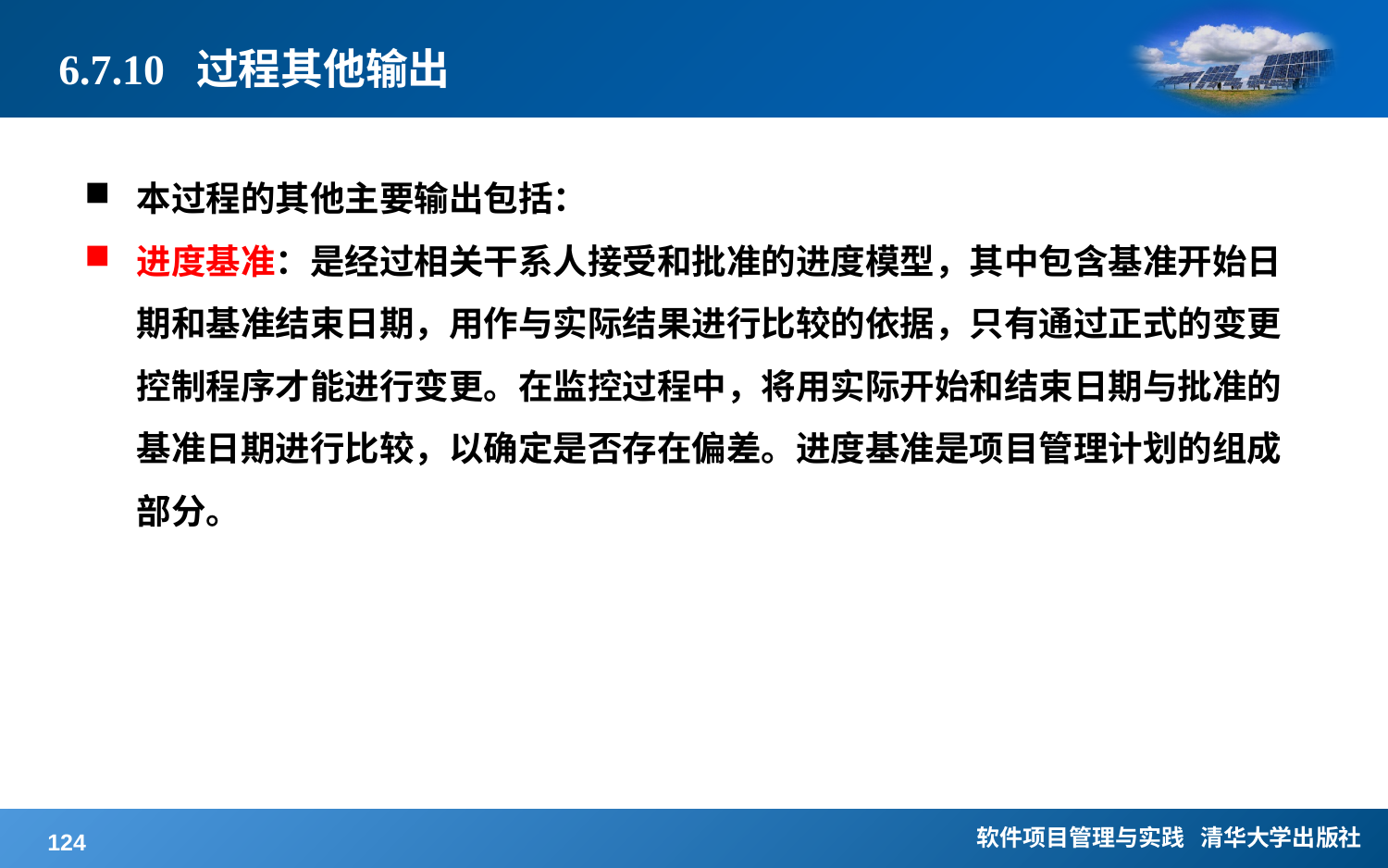

# 6.7.10  过程其他输出
本过程的其他主要输出包括：
进度基准：是经过相关干系人接受和批准的进度模型，其中包含基准开始日期和基准结束日期，用作与实际结果进行比较的依据，只有通过正式的变更控制程序才能进行变更。在监控过程中，将用实际开始和结束日期与批准的基准日期进行比较，以确定是否存在偏差。进度基准是项目管理计划的组成部分。